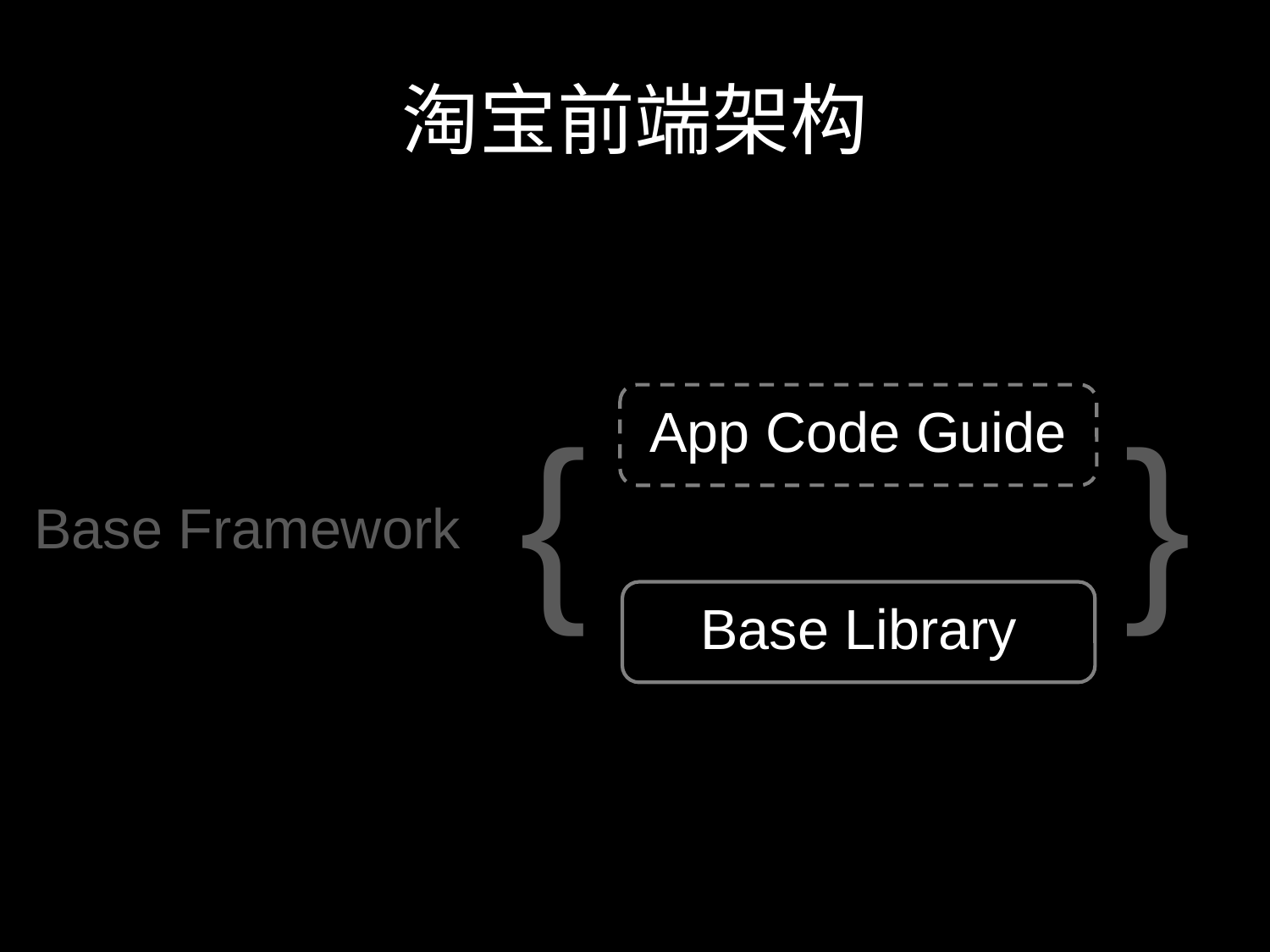

# 淘宝前端架构
App Code Guide
Base Library
{                                       }
Base Framework